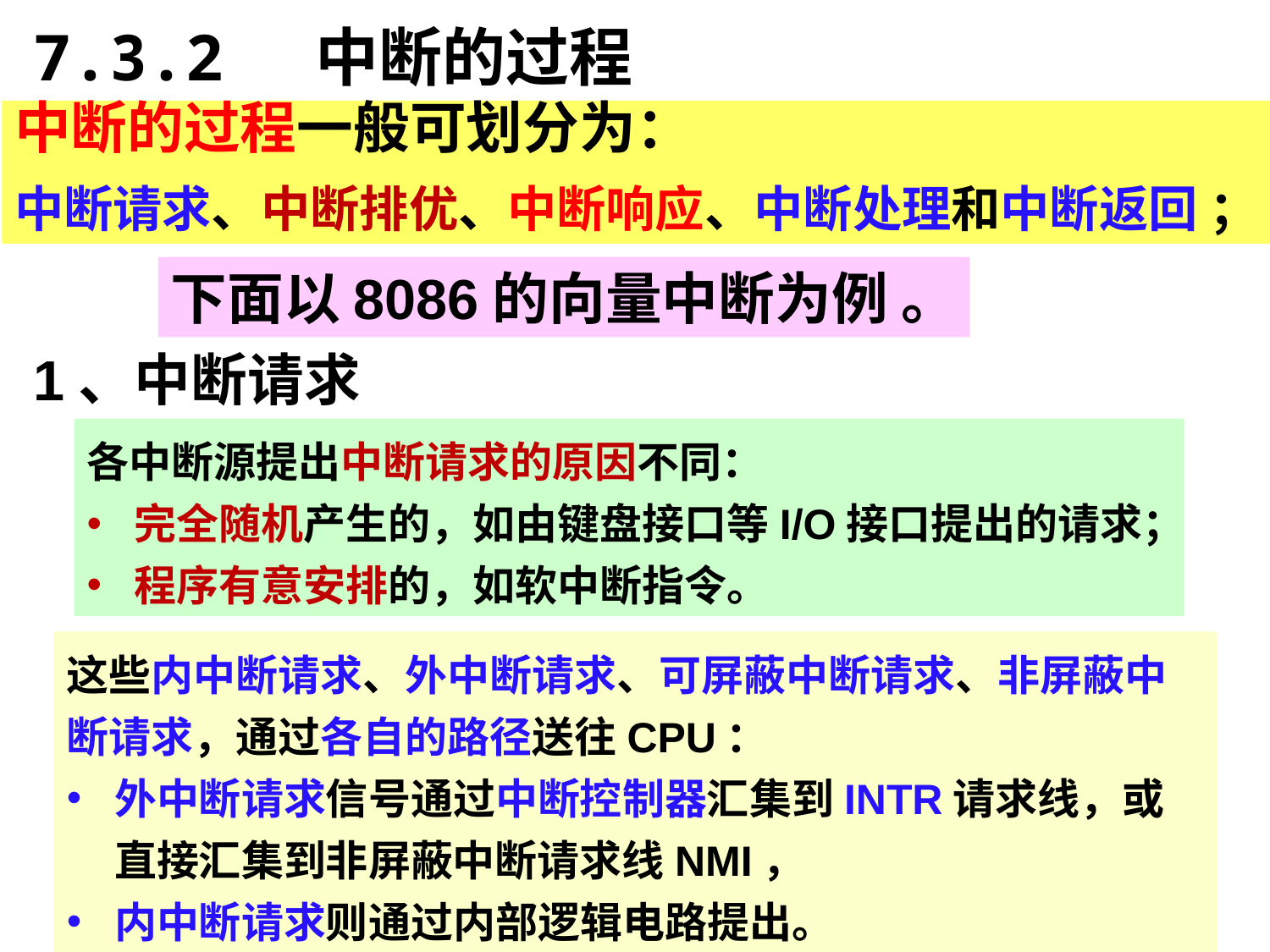

7.3.2  中断的过程
中断的过程一般可划分为：
中断请求、中断排优、中断响应、中断处理和中断返回 ；
下面以8086的向量中断为例 。
1、中断请求
各中断源提出中断请求的原因不同：
完全随机产生的，如由键盘接口等I/O接口提出的请求；
程序有意安排的，如软中断指令。
这些内中断请求、外中断请求、可屏蔽中断请求、非屏蔽中断请求，通过各自的路径送往CPU：
外中断请求信号通过中断控制器汇集到INTR请求线，或直接汇集到非屏蔽中断请求线NMI，
内中断请求则通过内部逻辑电路提出。
46